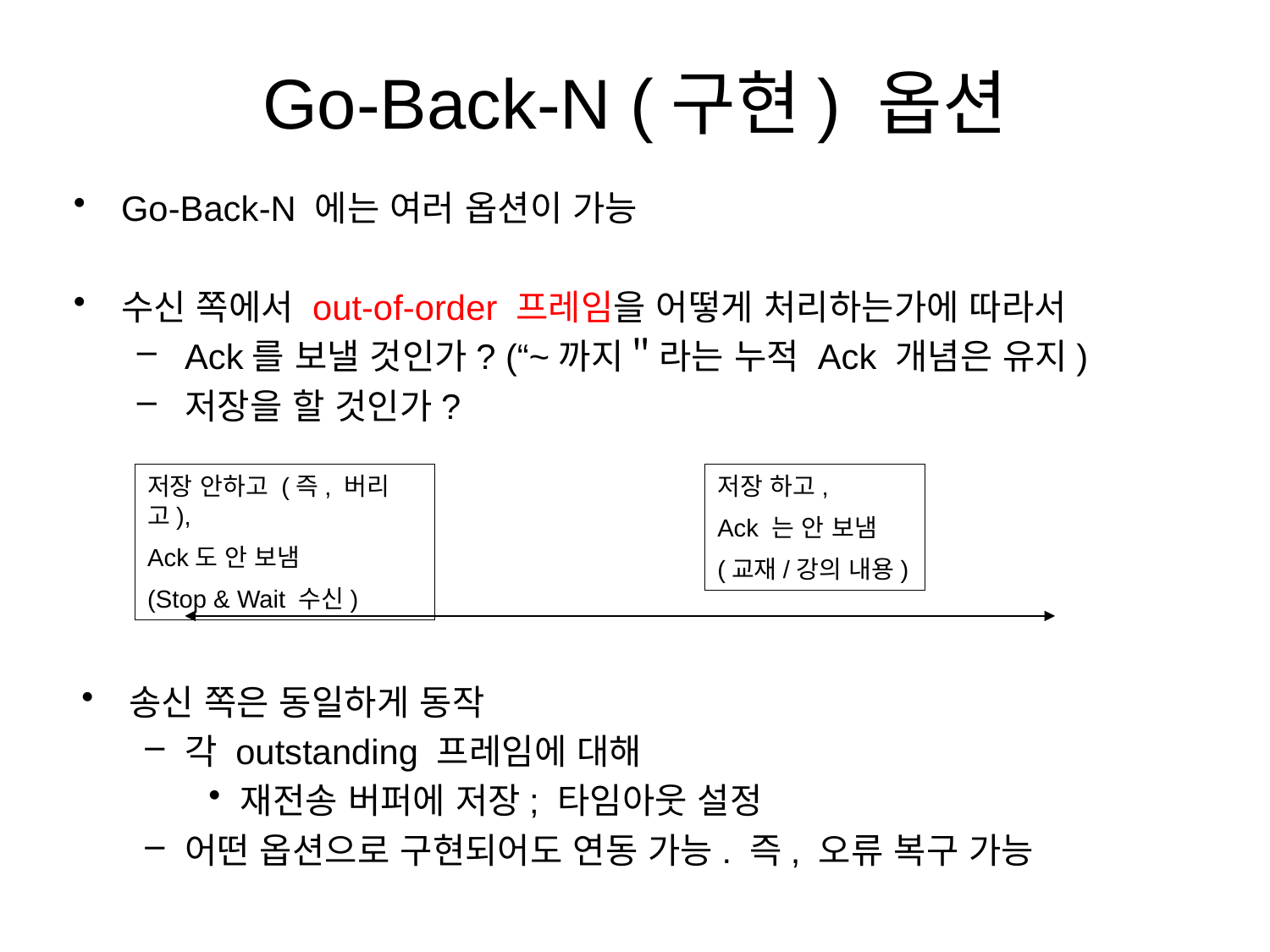

# Go-Back-N (구현) 옵션
Go-Back-N 에는 여러 옵션이 가능

수신 쪽에서 out-of-order 프레임을 어떻게 처리하는가에 따라서
Ack를 보낼 것인가? (“~까지＂라는 누적 Ack 개념은 유지)
저장을 할 것인가?

송신 쪽은 동일하게 동작
각 outstanding 프레임에 대해
재전송 버퍼에 저장; 타임아웃 설정
어떤 옵션으로 구현되어도 연동 가능. 즉, 오류 복구 가능
저장 하고,
Ack 는 안 보냄
(교재/강의 내용)
저장 안하고 (즉, 버리고),
Ack도 안 보냄
(Stop & Wait 수신)